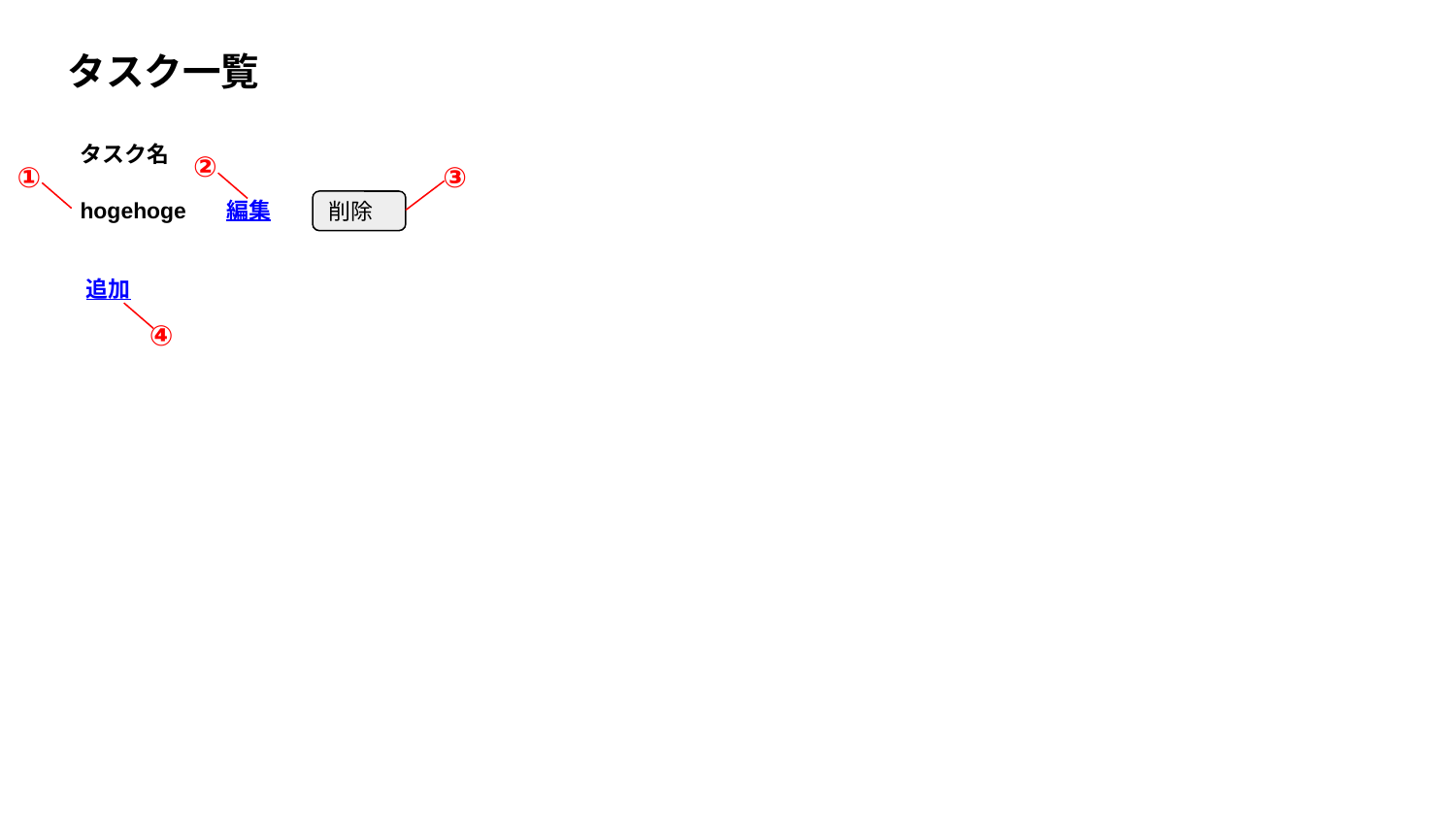

タスク一覧
タスク名
②
①
③
hogehoge
編集
削除
追加
④